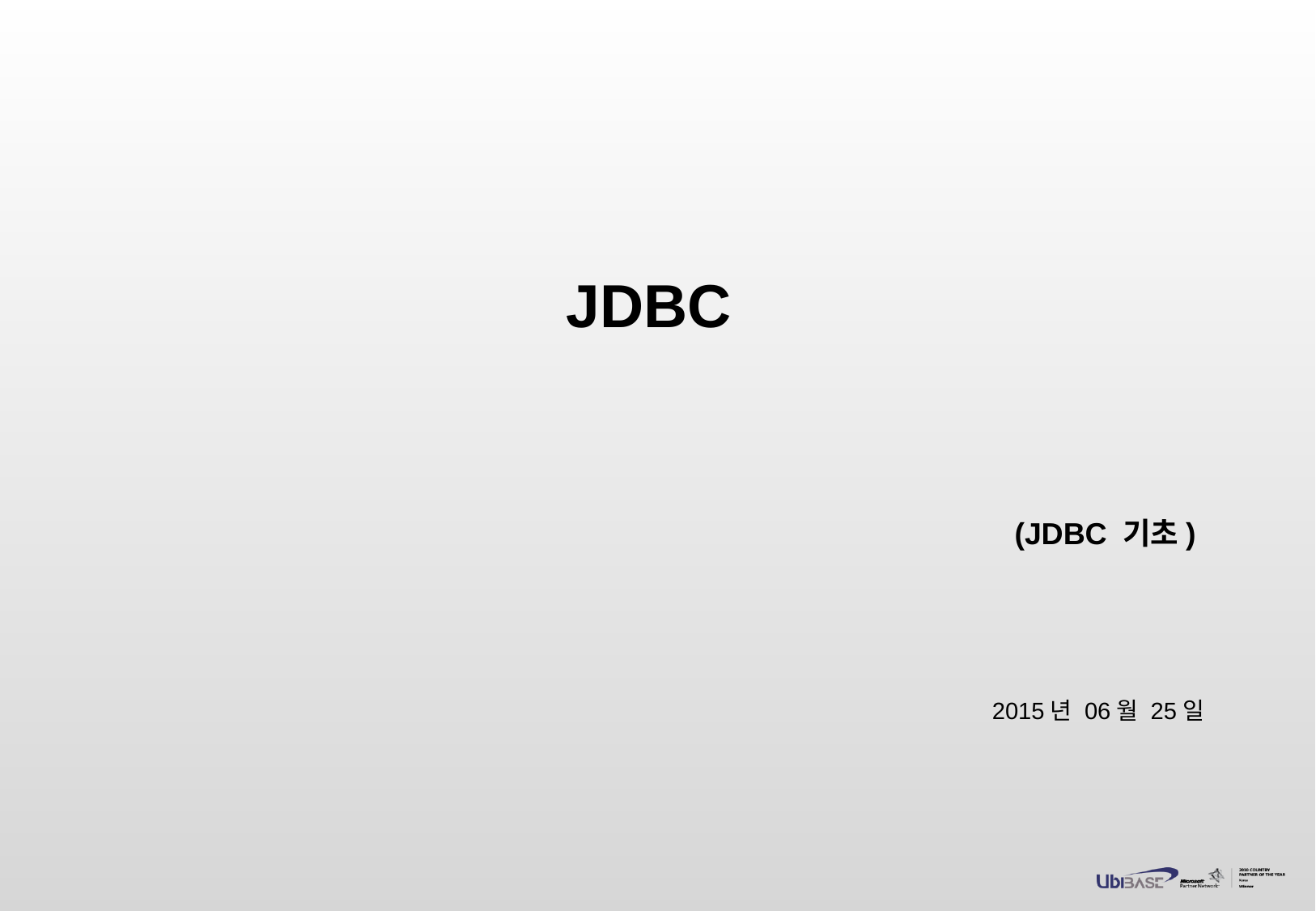

# JDBC
(JDBC 기초)
2015년 06월 25일